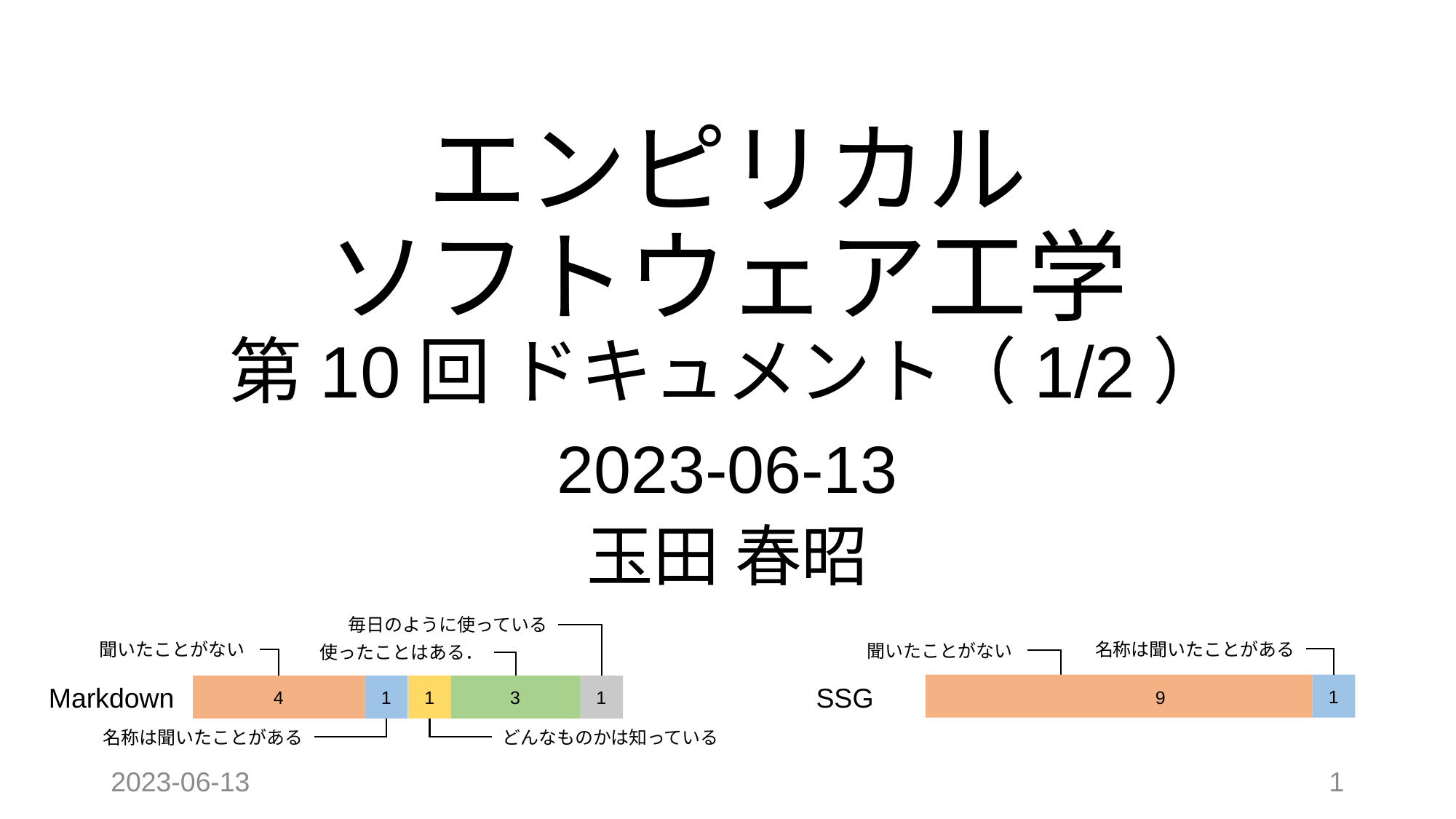

# エンピリカル ソフトウェア工学 第10回 ドキュメント（1/2）
2023-06-13
玉田 春昭
毎日のように使っている
聞いたことがない
使ったことはある．
Markdown

4
1
1
3
1
名称は聞いたことがある
どんなものかは知っている
名称は聞いたことがある
聞いたことがない

SSG
1
9
2023-06-13
1